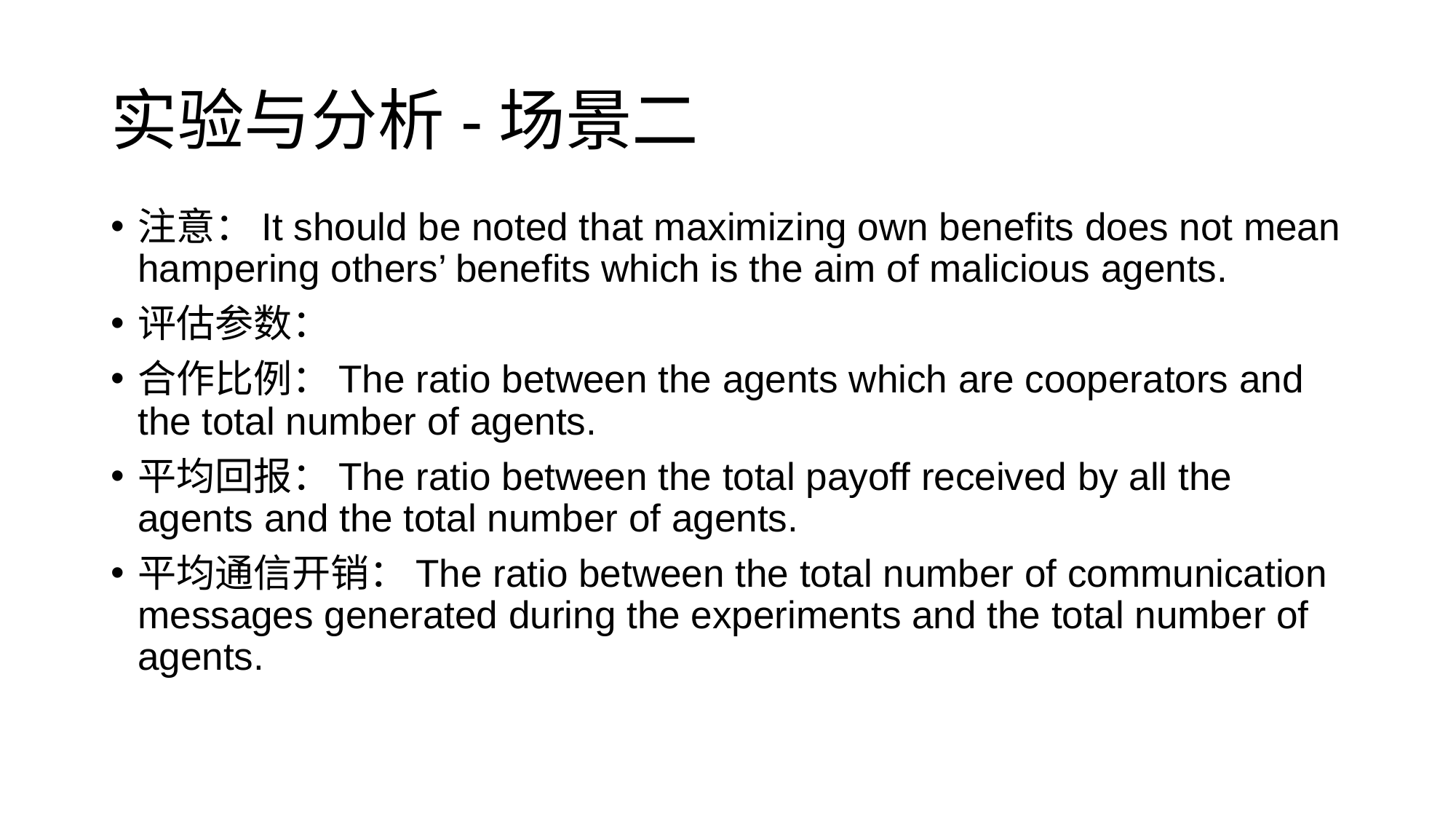

# 实验与分析-场景二
注意：It should be noted that maximizing own benefits does not mean hampering others’ benefits which is the aim of malicious agents.
评估参数：
合作比例：The ratio between the agents which are cooperators and the total number of agents.
平均回报：The ratio between the total payoff received by all the agents and the total number of agents.
平均通信开销：The ratio between the total number of communication messages generated during the experiments and the total number of agents.